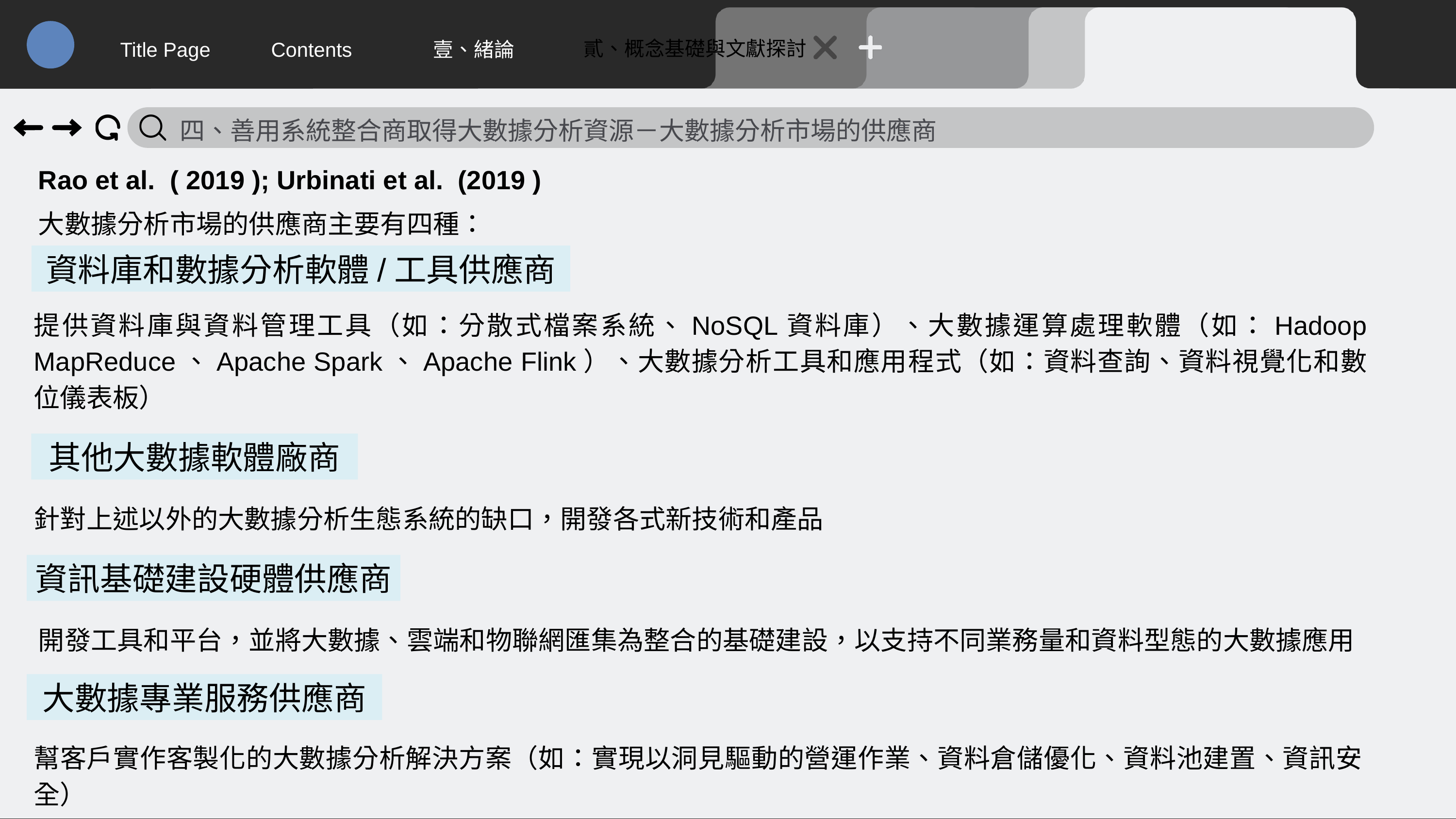

貳、概念基礎與文獻探討
Title Page
Contents
壹、緒論

四、善用系統整合商取得大數據分析資源－大數據分析市場的供應商

Rao et al.  ( 2019 ); Urbinati et al.  (2019 )
大數據分析市場的供應商主要有四種：
資料庫和數據分析軟體/工具供應商
提供資料庫與資料管理工具（如：分散式檔案系統、NoSQL資料庫）、大數據運算處理軟體（如：Hadoop MapReduce、Apache Spark、Apache Flink）、大數據分析工具和應用程式（如：資料查詢、資料視覺化和數位儀表板）
其他大數據軟體廠商
針對上述以外的大數據分析生態系統的缺口，開發各式新技術和產品
資訊基礎建設硬體供應商
開發工具和平台，並將大數據、雲端和物聯網匯集為整合的基礎建設，以支持不同業務量和資料型態的大數據應用
大數據專業服務供應商
幫客戶實作客製化的大數據分析解決方案（如：實現以洞見驅動的營運作業、資料倉儲優化、資料池建置、資訊安全）